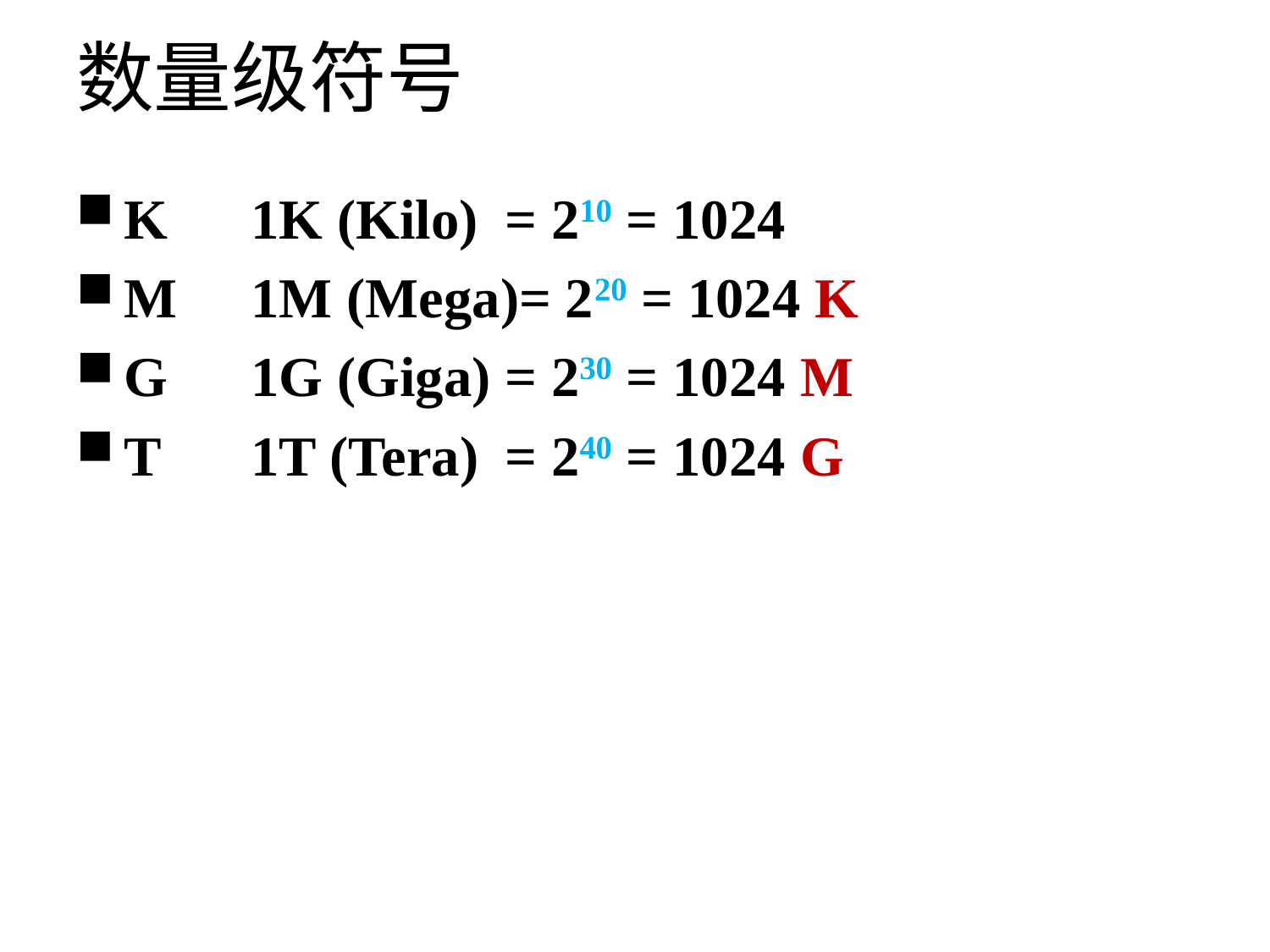

# 数量级符号
K	1K (Kilo)	= 210 = 1024
M	1M (Mega)= 220 = 1024 K
G	1G (Giga)	= 230 = 1024 M
T	1T (Tera) 	= 240 = 1024 G